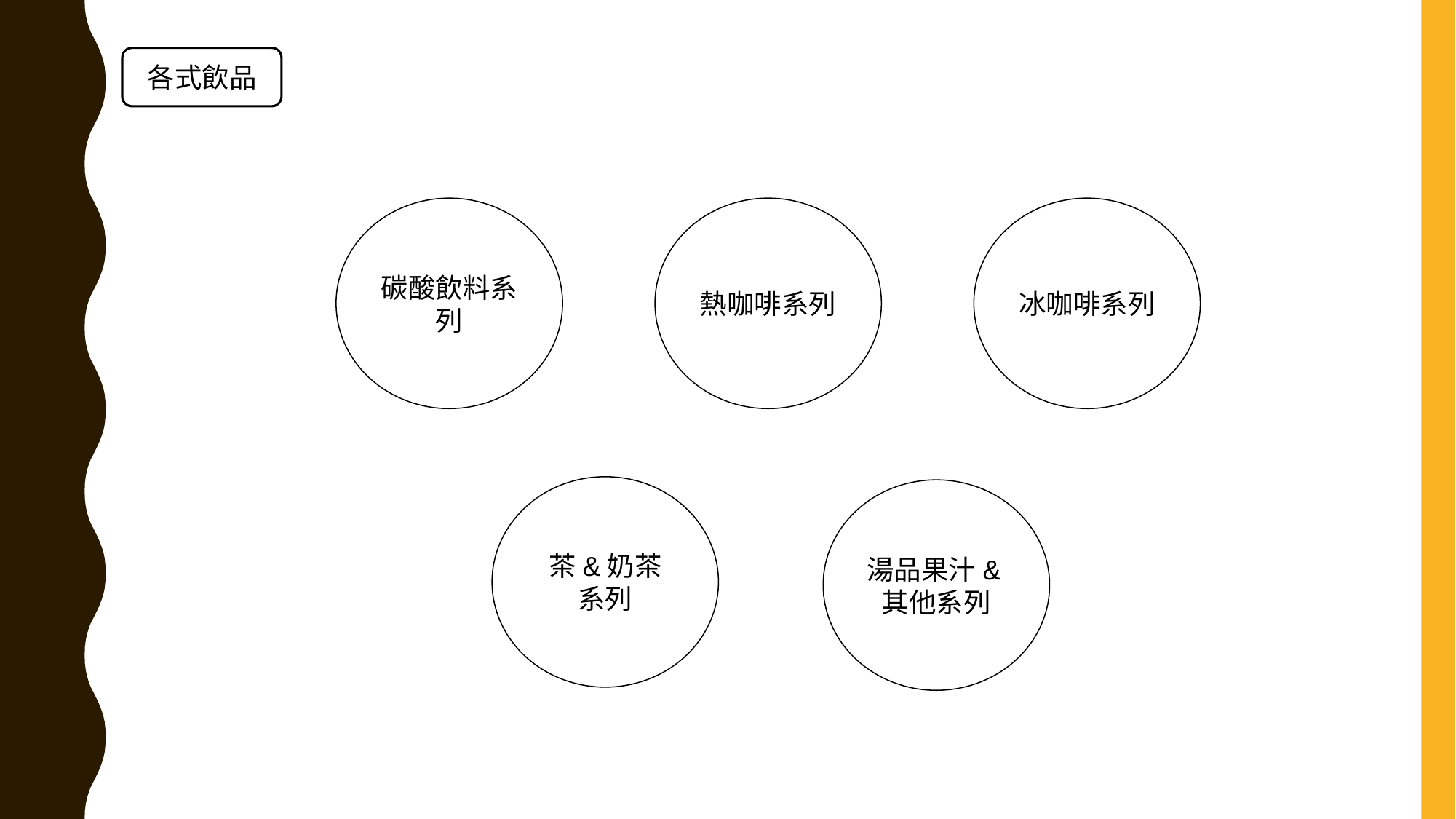

各式飲品
熱咖啡系列
冰咖啡系列
碳酸飲料系列
茶&奶茶系列
湯品果汁&其他系列